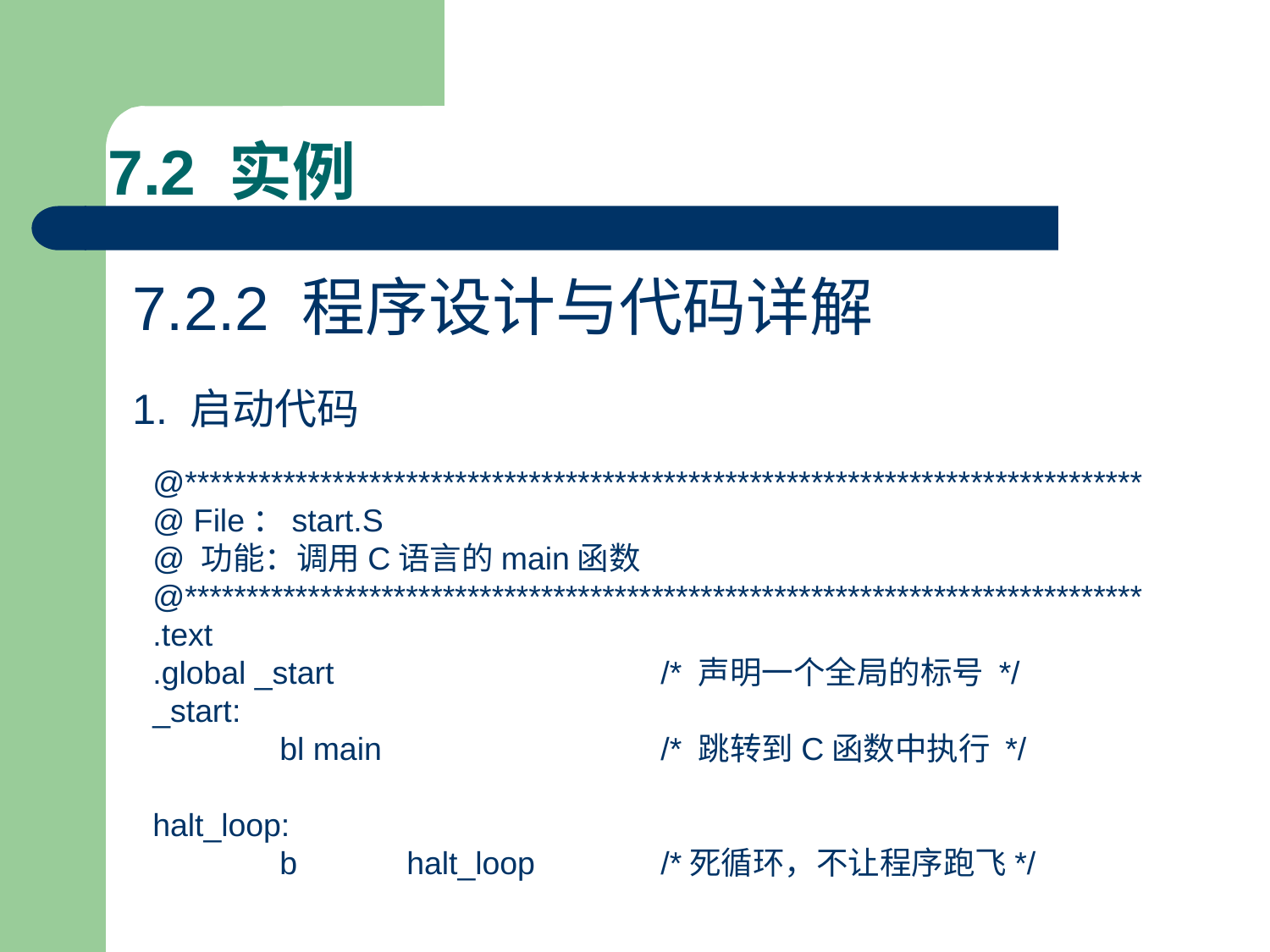

# 7.2 实例
7.2.2 程序设计与代码详解
1. 启动代码
@******************************************************************************
@ File：start.S
@ 功能：调用C语言的main函数
@******************************************************************************
.text
.global _start			/* 声明一个全局的标号 */
_start:
	bl main			/* 跳转到C函数中执行 */

halt_loop:
	b	halt_loop	/*死循环，不让程序跑飞*/